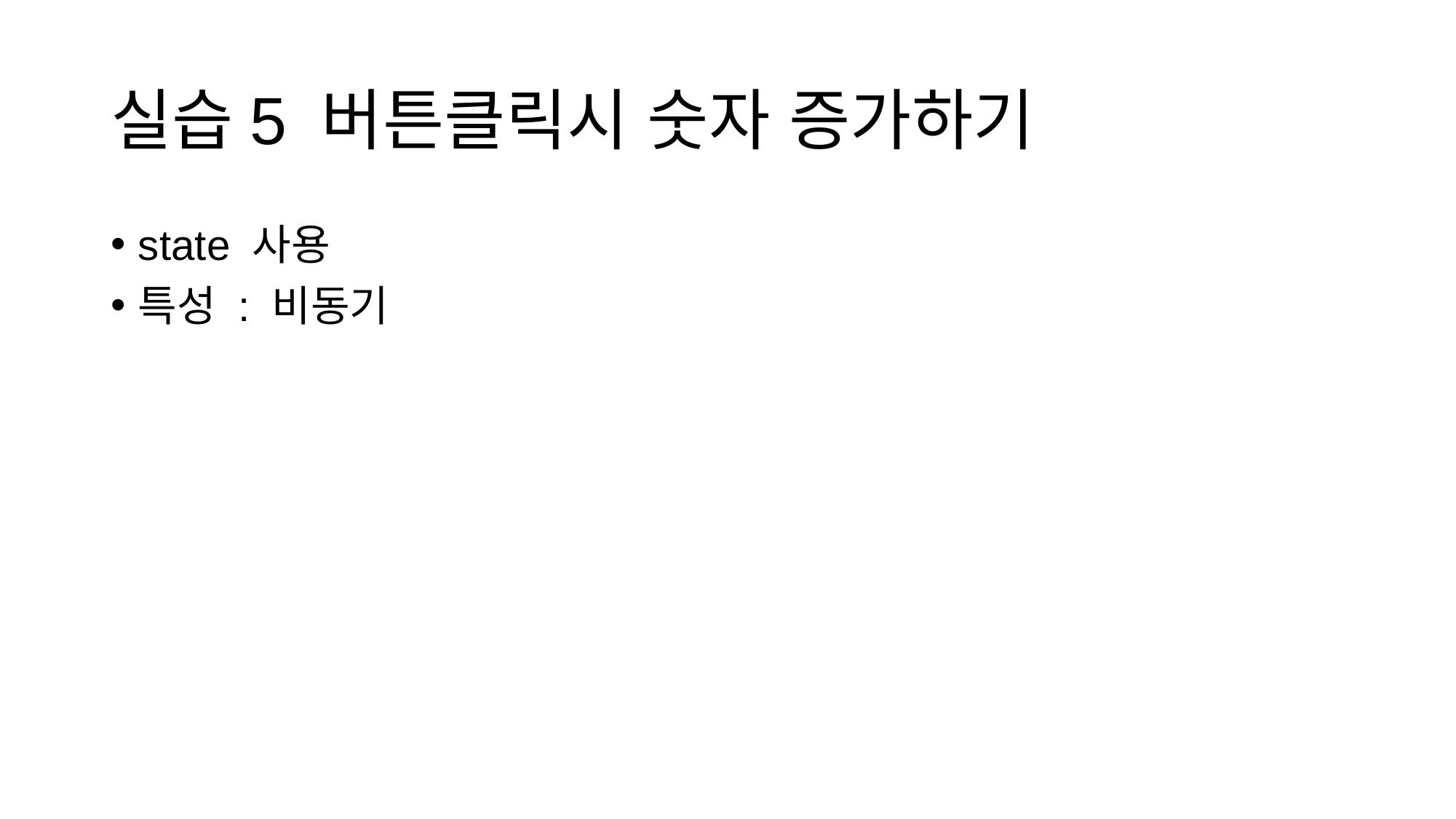

# 실습5 버튼클릭시 숫자 증가하기
state 사용
특성 : 비동기